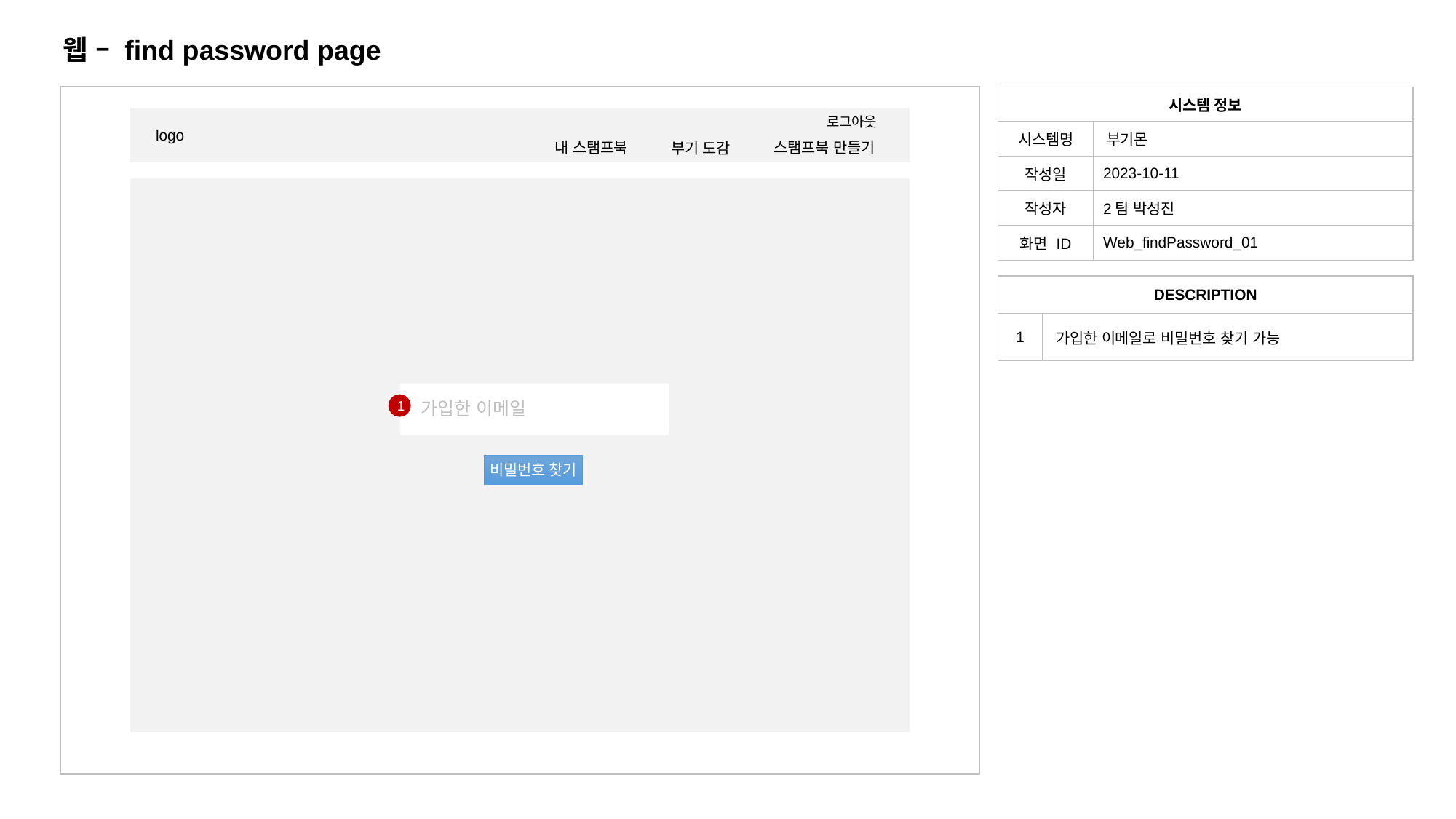

웹 – find password page

| 시스템 정보 |  |
| --- | --- |
| 시스템명 | 부기몬 |
| 작성일 | 2023-10-11 |
| 작성자 | 2팀 박성진 |
| 화면 ID | Web\_findPassword\_01 |
로그아웃

logo
스탬프북 만들기
내 스탬프북
부기 도감

| DESCRIPTION |  |
| --- | --- |
| 1 | 가입한 이메일로 비밀번호 찾기 가능 |

1
가입한 이메일
비밀번호 찾기